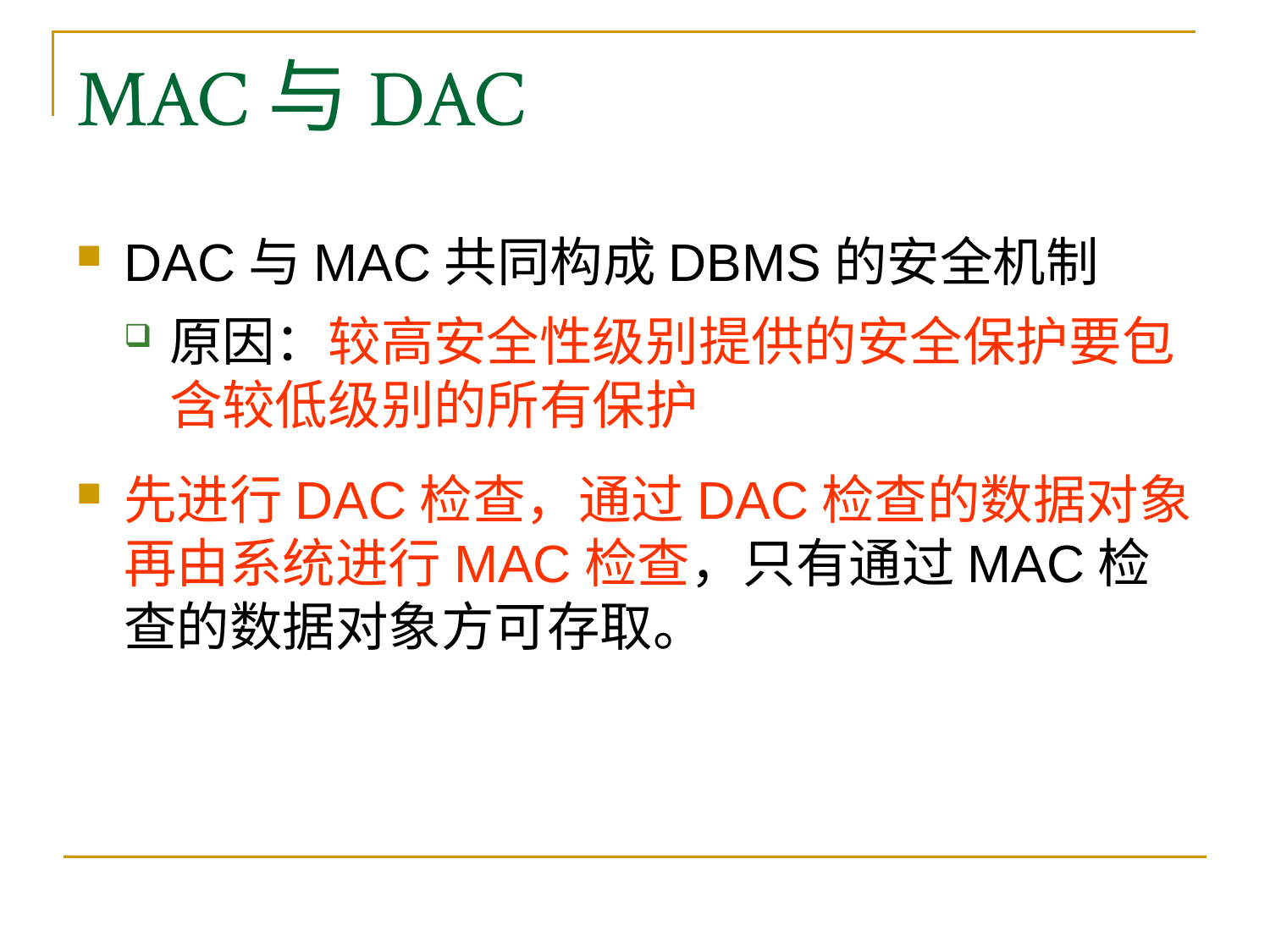

# MAC与DAC
DAC与MAC共同构成DBMS的安全机制
原因：较高安全性级别提供的安全保护要包含较低级别的所有保护
先进行DAC检查，通过DAC检查的数据对象再由系统进行MAC检查，只有通过MAC检查的数据对象方可存取。